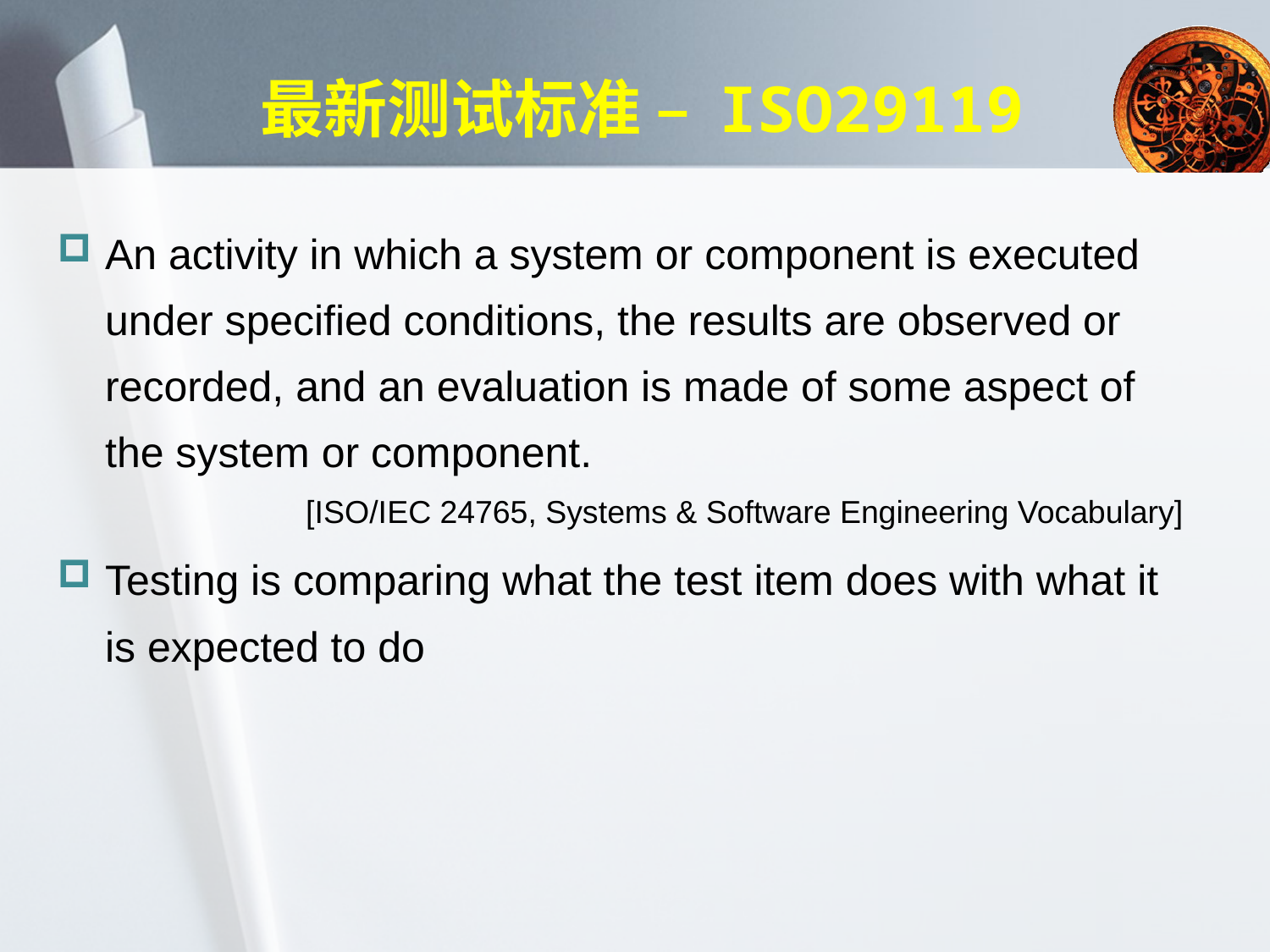

# 最新测试标准 – ISO29119
An activity in which a system or component is executed under specified conditions, the results are observed or recorded, and an evaluation is made of some aspect of the system or component.
[ISO/IEC 24765, Systems & Software Engineering Vocabulary]
Testing is comparing what the test item does with what it is expected to do